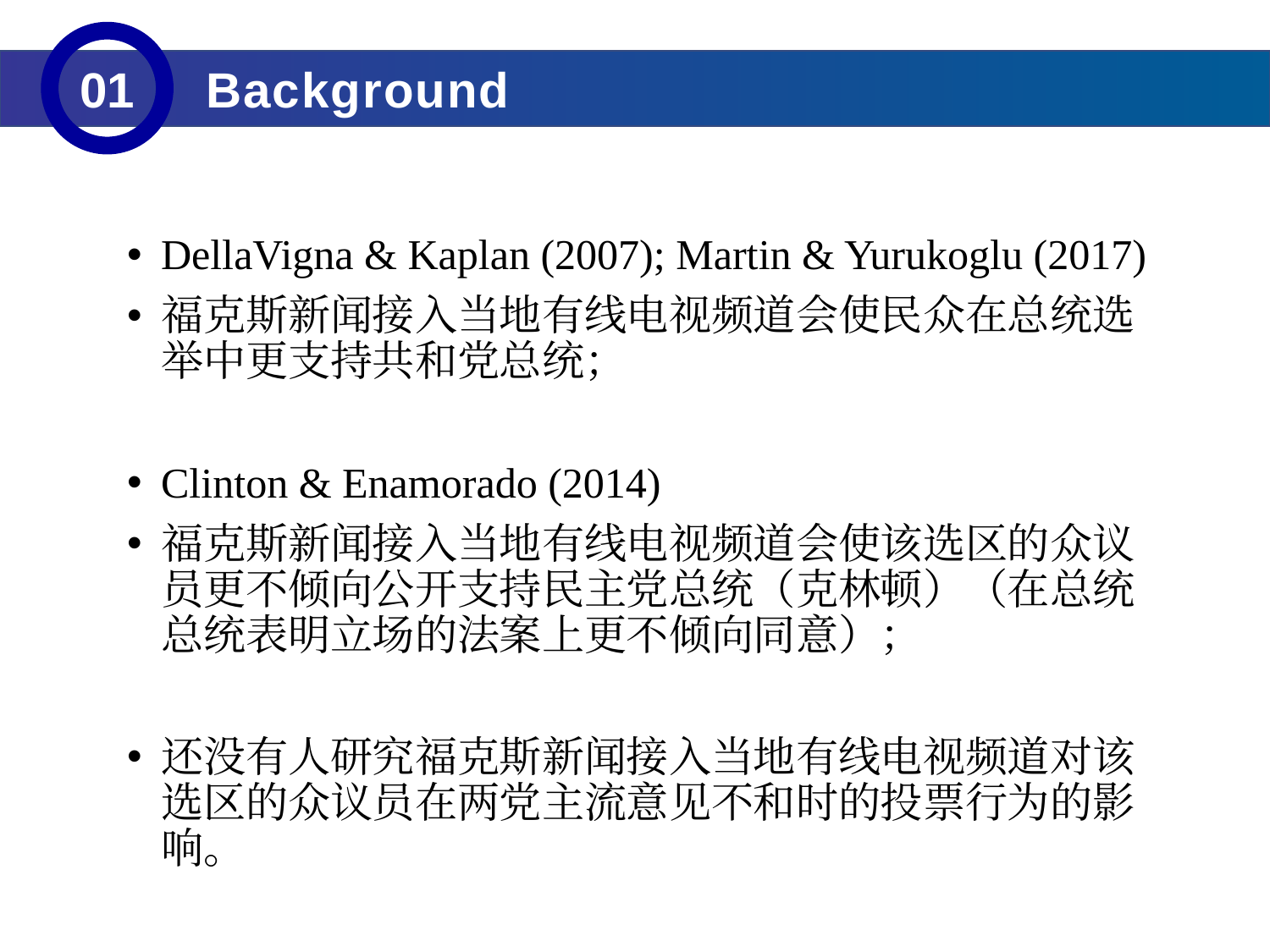

01

Background
DellaVigna & Kaplan (2007); Martin & Yurukoglu (2017)
福克斯新闻接入当地有线电视频道会使民众在总统选举中更支持共和党总统；

Clinton & Enamorado (2014)
福克斯新闻接入当地有线电视频道会使该选区的众议员更不倾向公开支持民主党总统（克林顿）（在总统总统表明立场的法案上更不倾向同意）；

还没有人研究福克斯新闻接入当地有线电视频道对该选区的众议员在两党主流意见不和时的投票行为的影响。